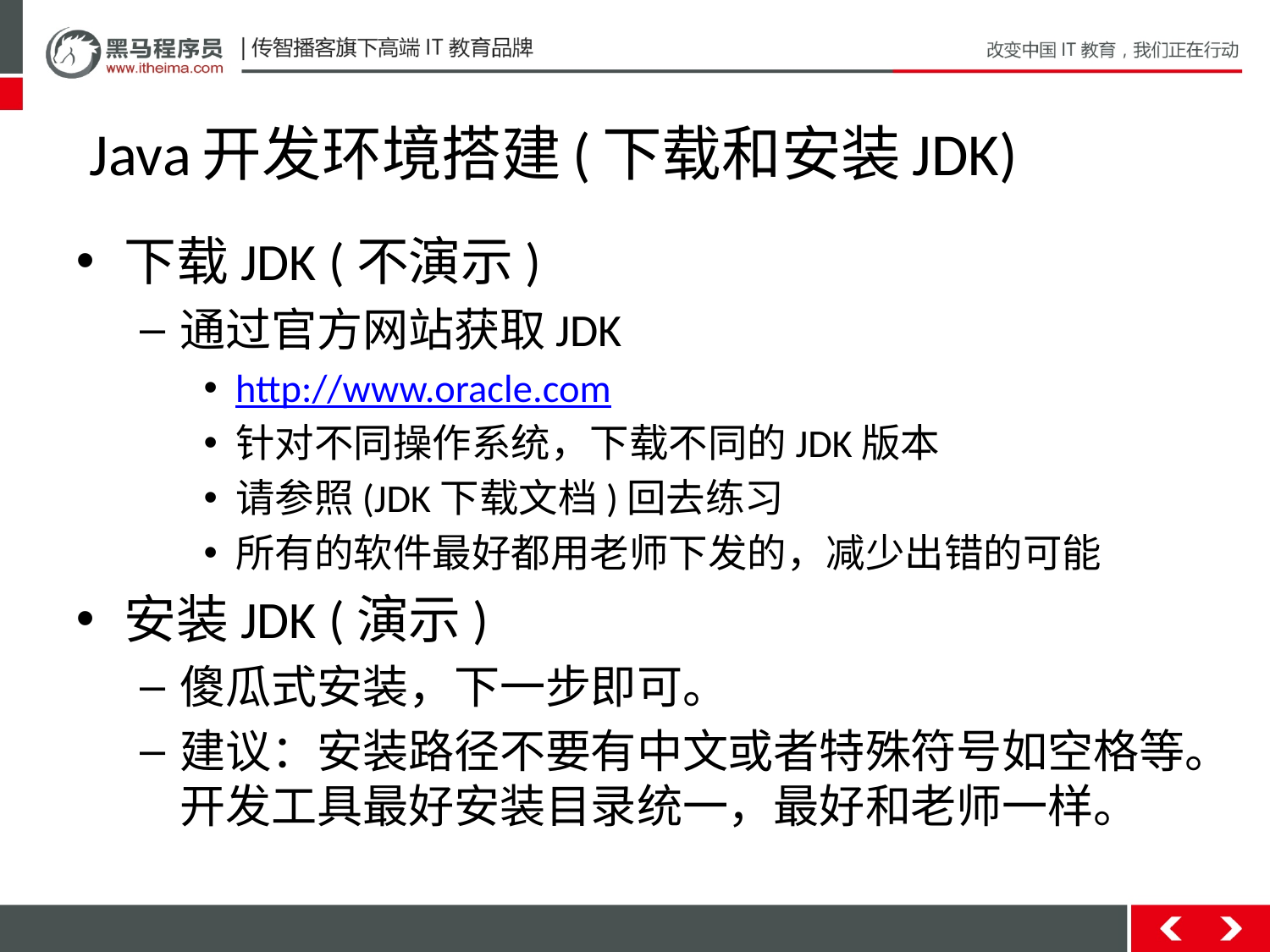

# Java开发环境搭建(下载和安装JDK)
下载JDK (不演示)
通过官方网站获取JDK
http://www.oracle.com
针对不同操作系统，下载不同的JDK版本
请参照(JDK下载文档)回去练习
所有的软件最好都用老师下发的，减少出错的可能
安装JDK (演示)
傻瓜式安装，下一步即可。
建议：安装路径不要有中文或者特殊符号如空格等。开发工具最好安装目录统一，最好和老师一样。